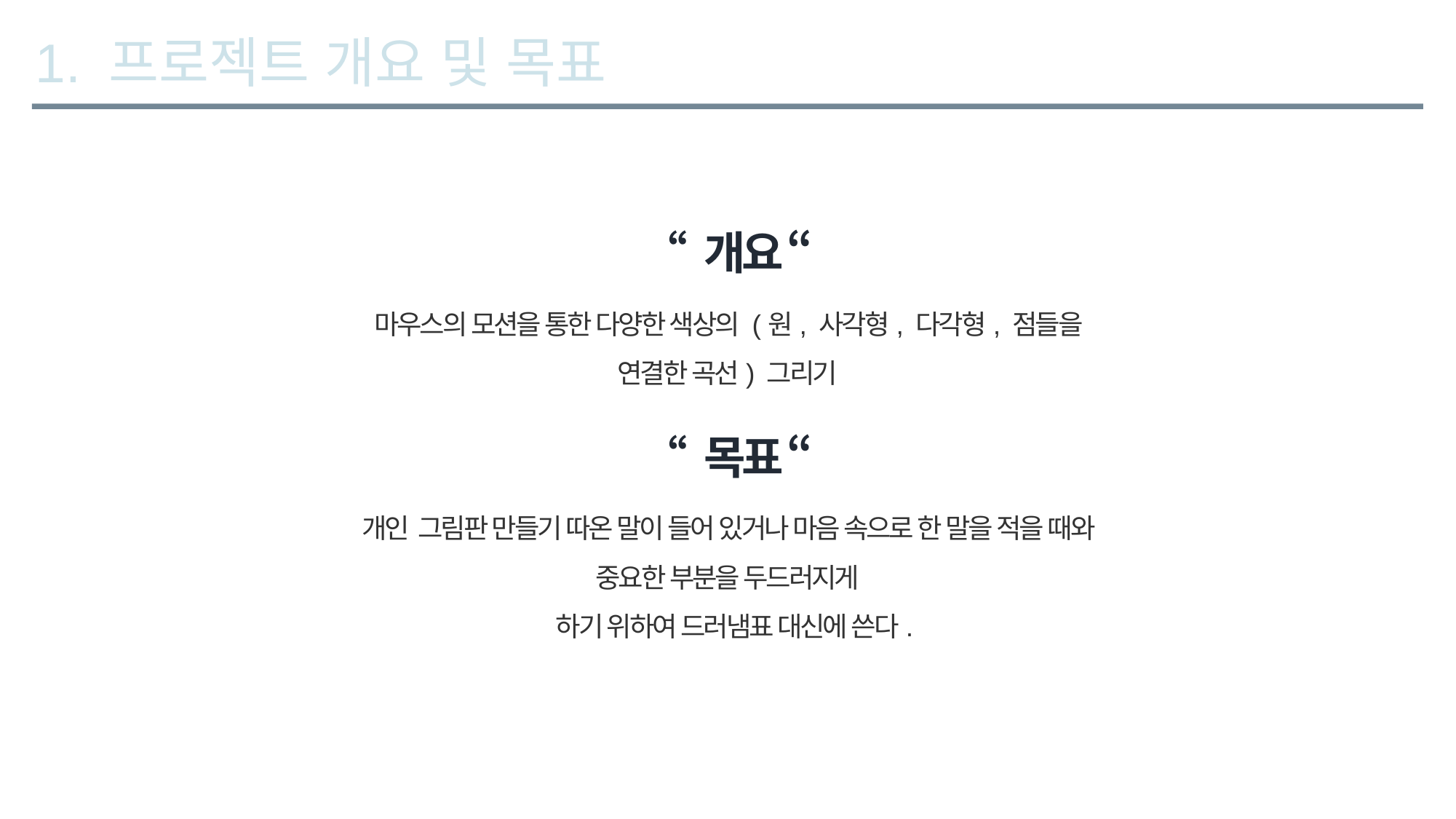

1. 프로젝트 개요 및 목표
“ 개요 “
마우스의 모션을 통한 다양한 색상의 (원, 사각형, 다각형, 점들을 연결한 곡선) 그리기
“ 목표 “
개인  그림판 만들기 따온 말이 들어 있거나 마음 속으로 한 말을 적을 때와 중요한 부분을 두드러지게
 하기 위하여 드러냄표 대신에 쓴다.